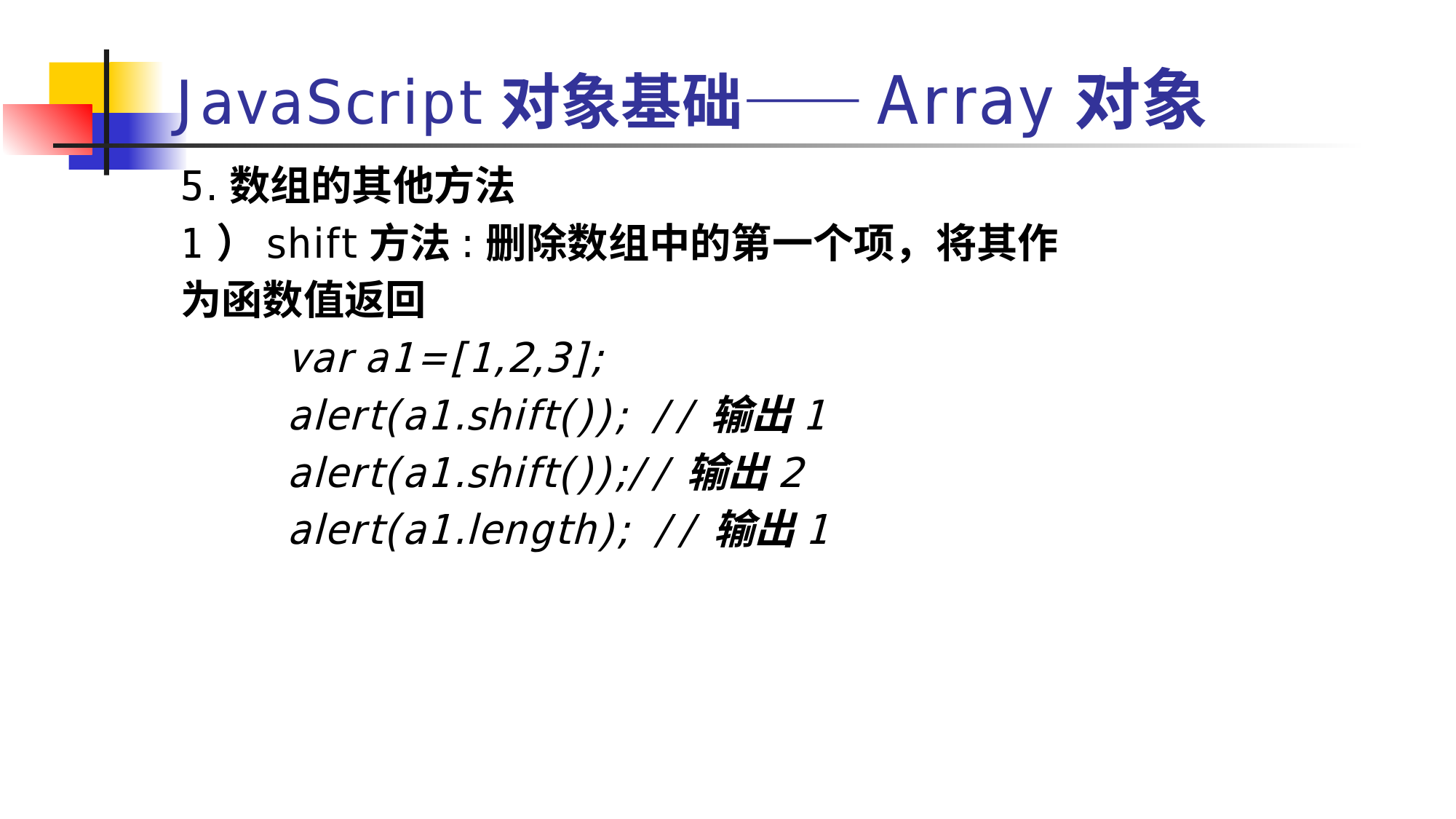

JavaScript对象基础——Array对象
5.数组的其他方法
1）shift方法:删除数组中的第一个项，将其作
为函数值返回
         var a1=[1,2,3];
         alert(a1.shift());  //输出1
         alert(a1.shift());//输出2
         alert(a1.length);  //输出1